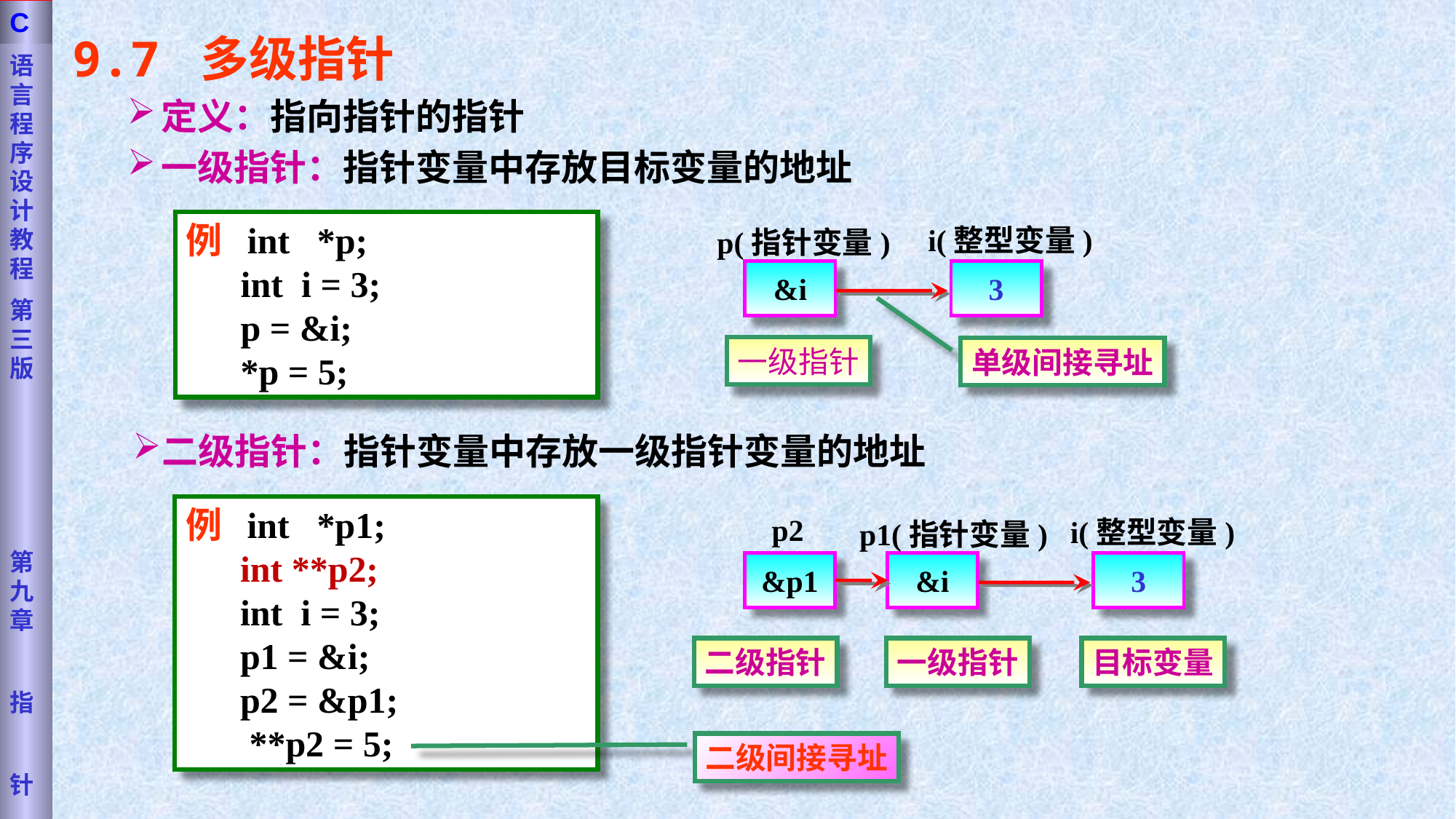

语言程序设计教程
第三版

第九章

指

针
C
9.7 多级指针
定义：指向指针的指针
一级指针：指针变量中存放目标变量的地址
例  int   *p;
      int  i = 3;
      p = &i;
      *p = 5;
i(整型变量)
p(指针变量)
&i
3

一级指针
单级间接寻址
二级指针：指针变量中存放一级指针变量的地址
例  int   *p1;
      int **p2;
      int  i = 3;
      p1 = &i;
      p2 = &p1;
       **p2 = 5;
p2
i(整型变量)
p1(指针变量)
&p1
&i
3

二级指针
一级指针
目标变量
二级间接寻址